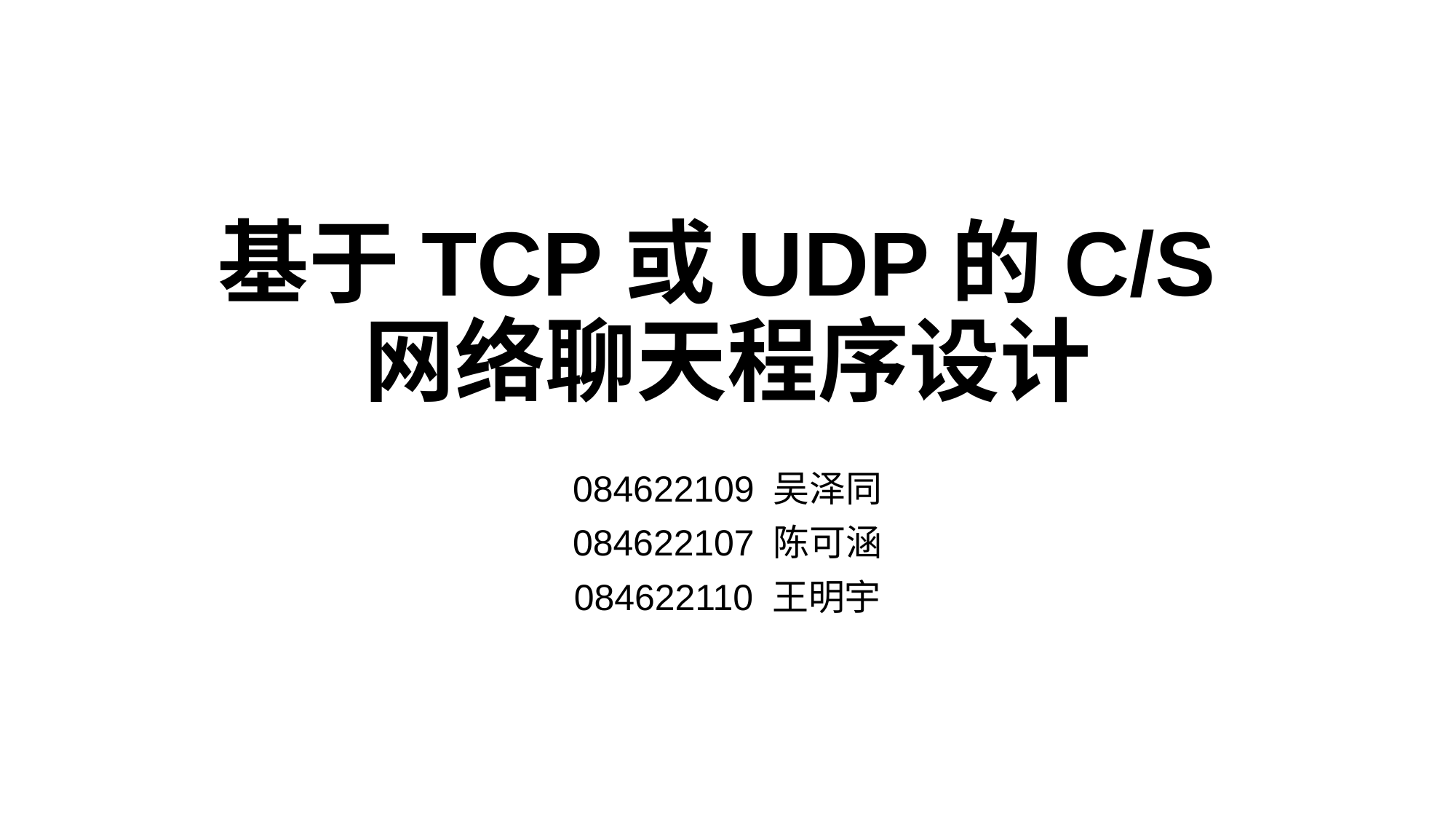

# 基于TCP或UDP的C/S网络聊天程序设计
084622109 吴泽同
084622107 陈可涵
084622110 王明宇